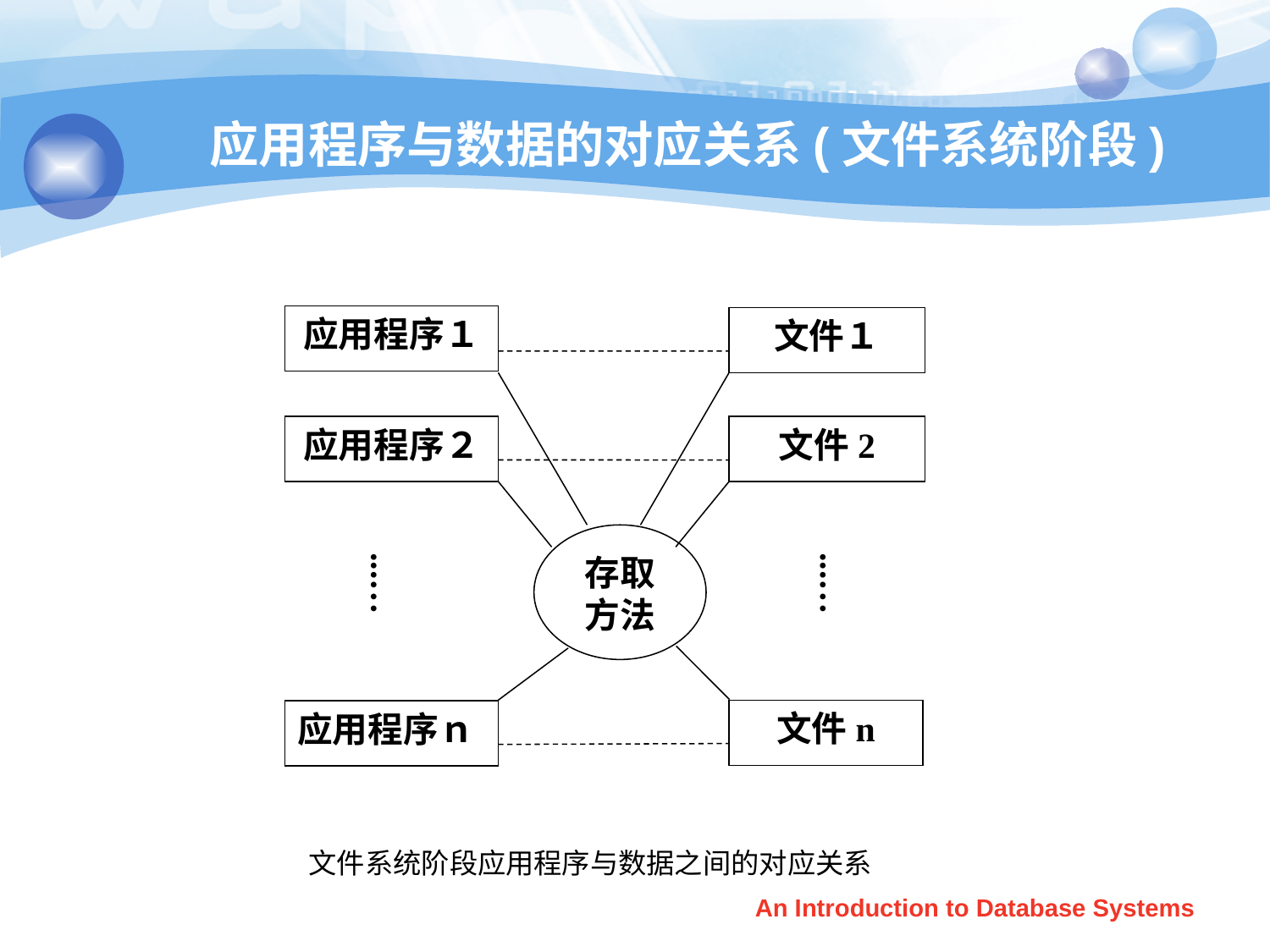

# 应用程序与数据的对应关系(文件系统阶段)
应用程序１
文件１

应用程序２
文件2

存取方法
...…
...…

文件n
应用程序ｎ

文件系统阶段应用程序与数据之间的对应关系
An Introduction to Database Systems